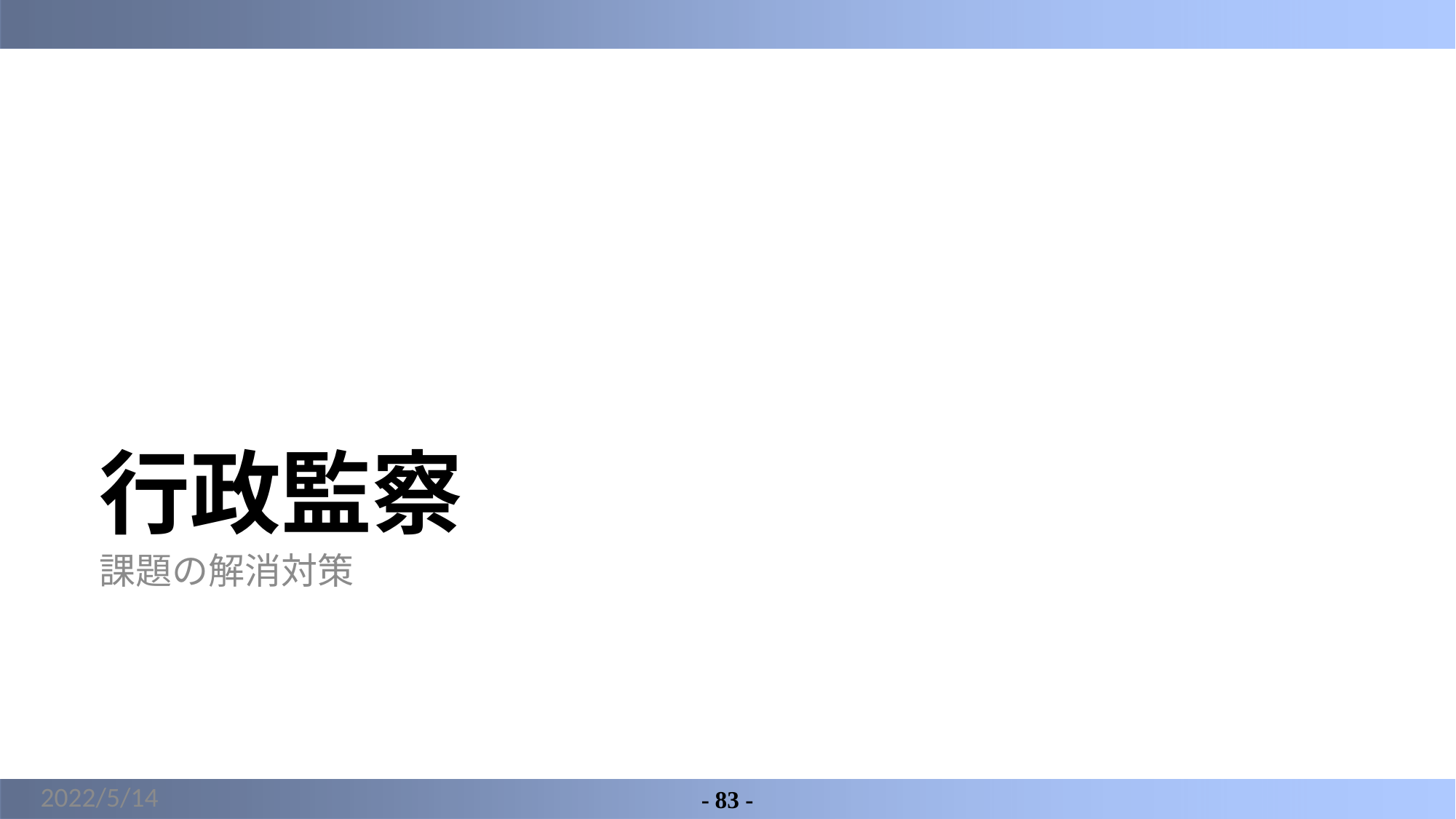

# 行政監察
課題の解消対策
2022/5/14
- 83 -